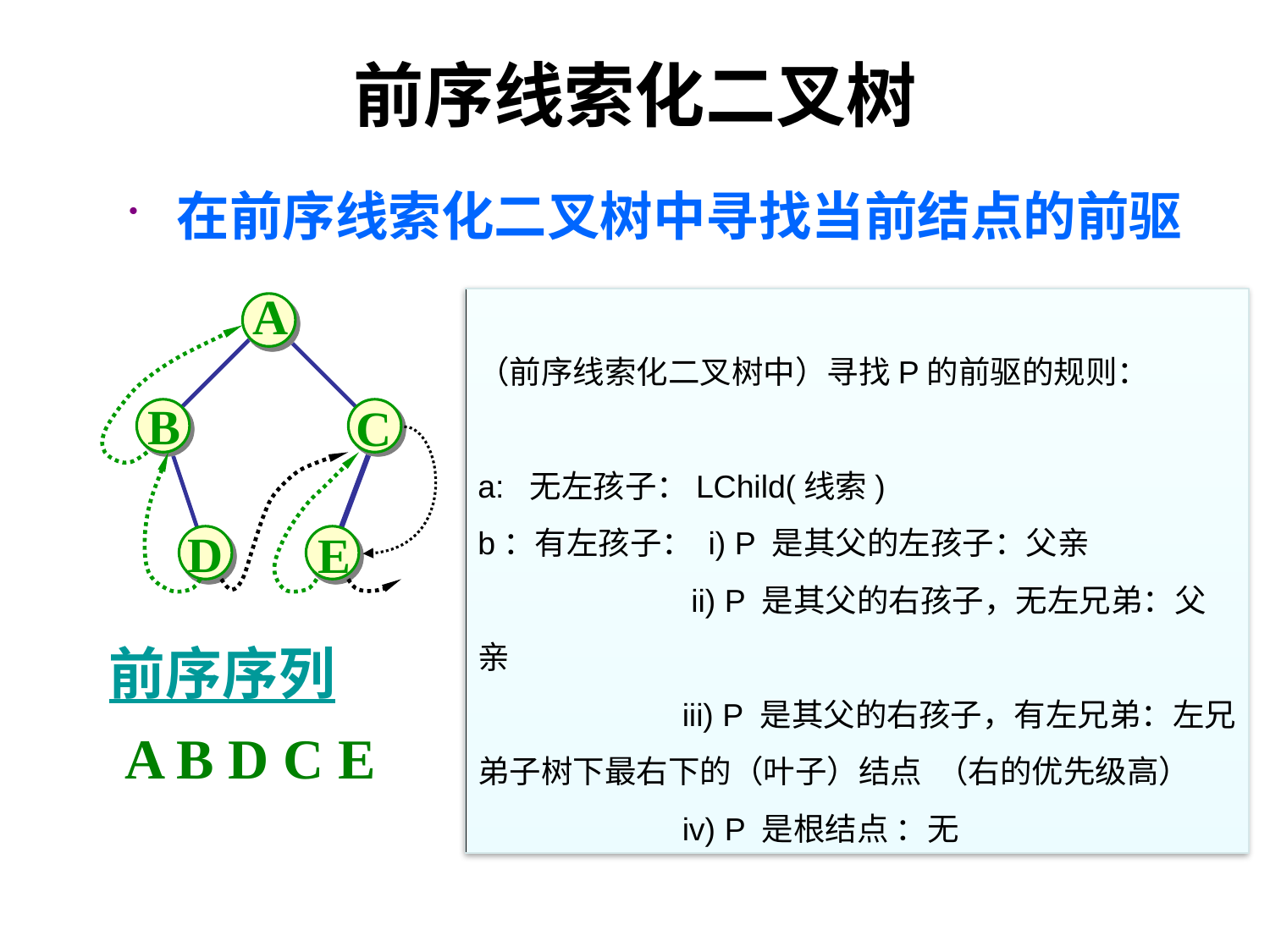

# 前序线索化二叉树
在前序线索化二叉树中寻找当前结点的前驱
A

（前序线索化二叉树中）寻找P的前驱的规则：

a:  无左孩子：LChild(线索)
b：有左孩子： i) P 是其父的左孩子：父亲
                        ii) P 是其父的右孩子，无左兄弟：父亲
                       iii) P 是其父的右孩子，有左兄弟：左兄弟子树下最右下的（叶子）结点  （右的优先级高）
                       iv) P 是根结点 ：无

B
C

D
E

前序序列

 A B D C E